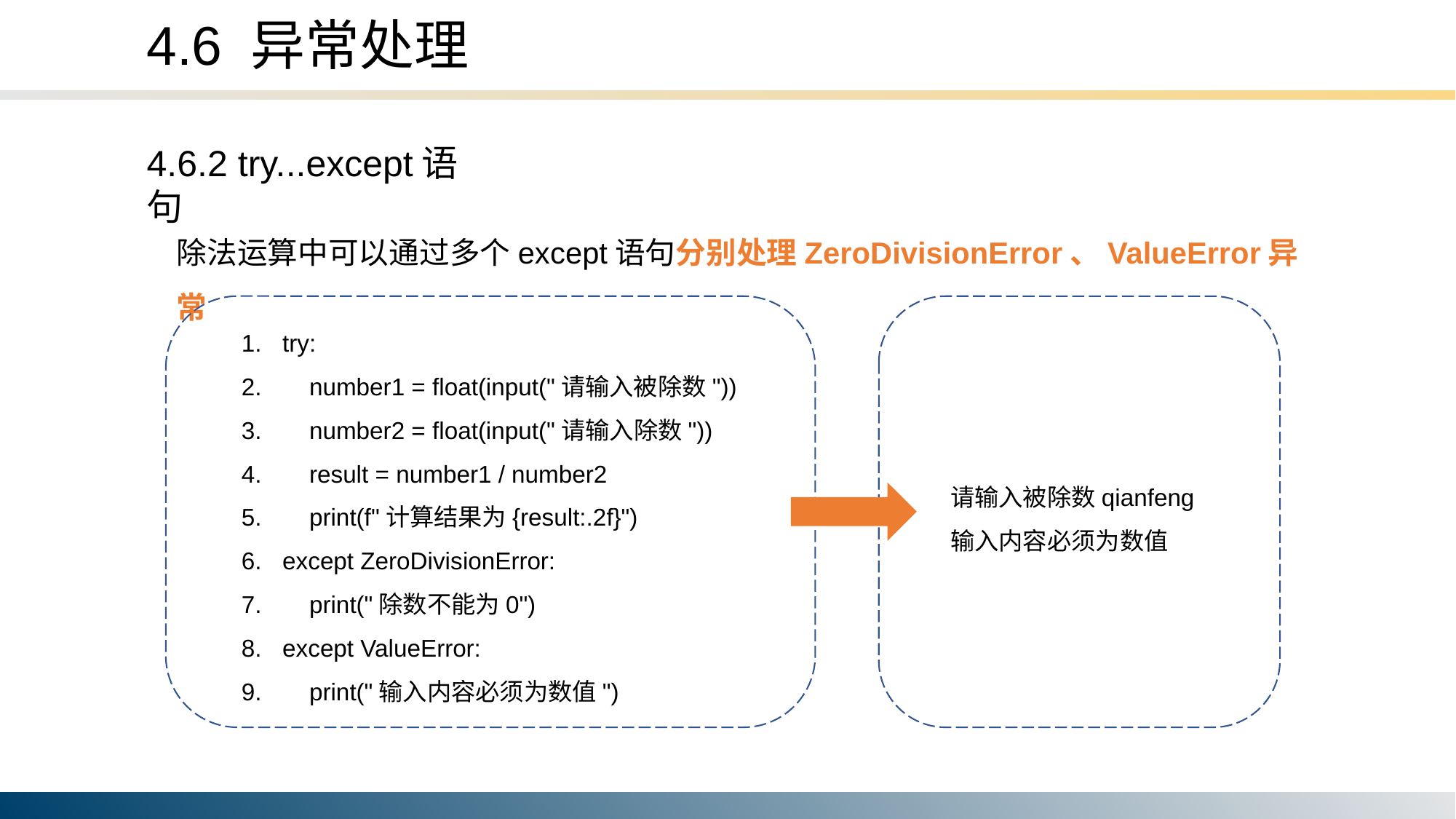

4.6 异常处理
4.6.2 try...except语句
除法运算中可以通过多个except语句分别处理ZeroDivisionError、ValueError异常

try:
    number1 = float(input("请输入被除数"))
    number2 = float(input("请输入除数"))
    result = number1 / number2
    print(f"计算结果为{result:.2f}")
except ZeroDivisionError:
    print("除数不能为0")
except ValueError:
    print("输入内容必须为数值")
请输入被除数qianfeng
输入内容必须为数值